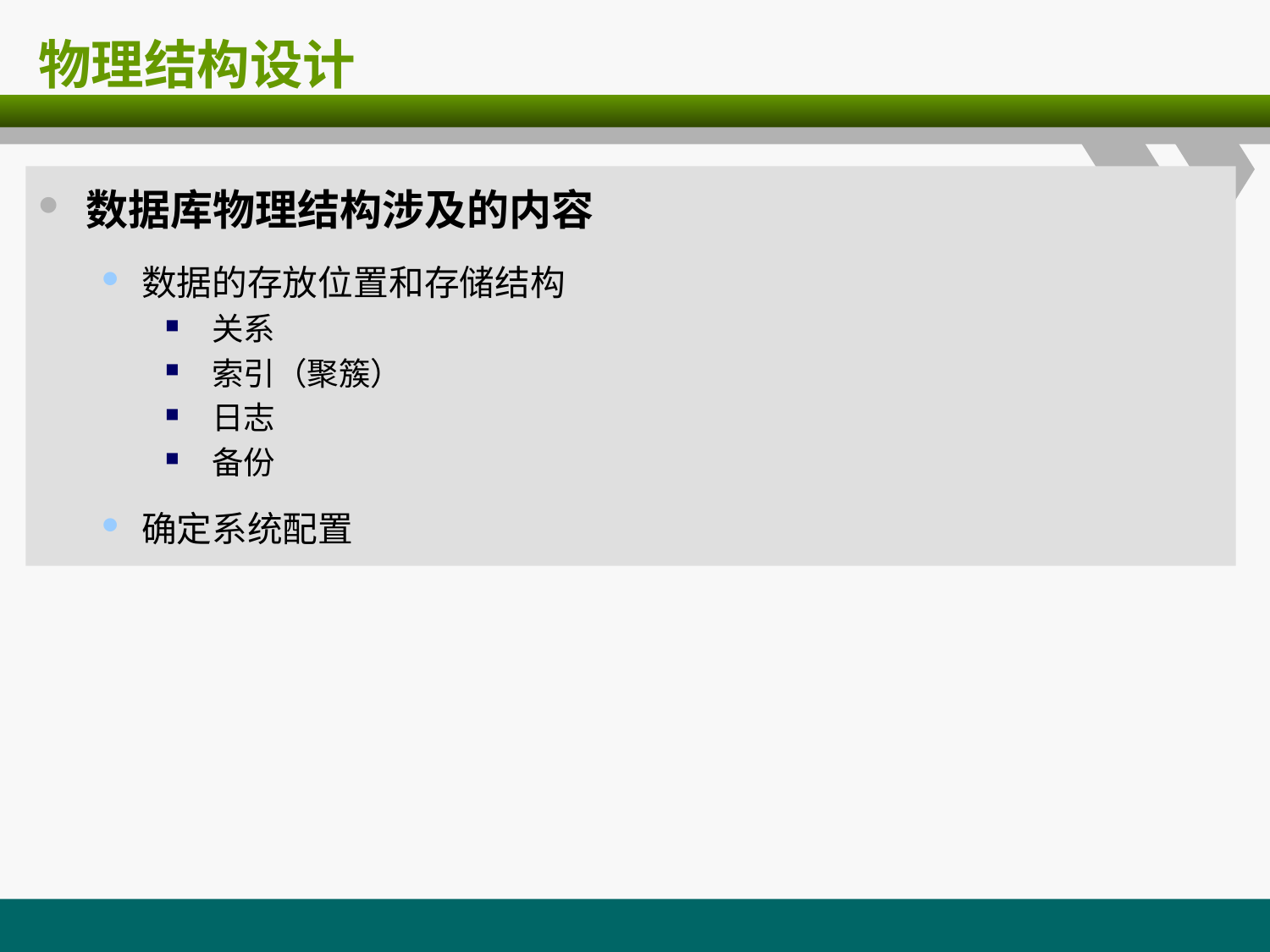

# 物理结构设计
数据库物理结构涉及的内容
数据的存放位置和存储结构
 关系
 索引（聚簇）
 日志
 备份
确定系统配置